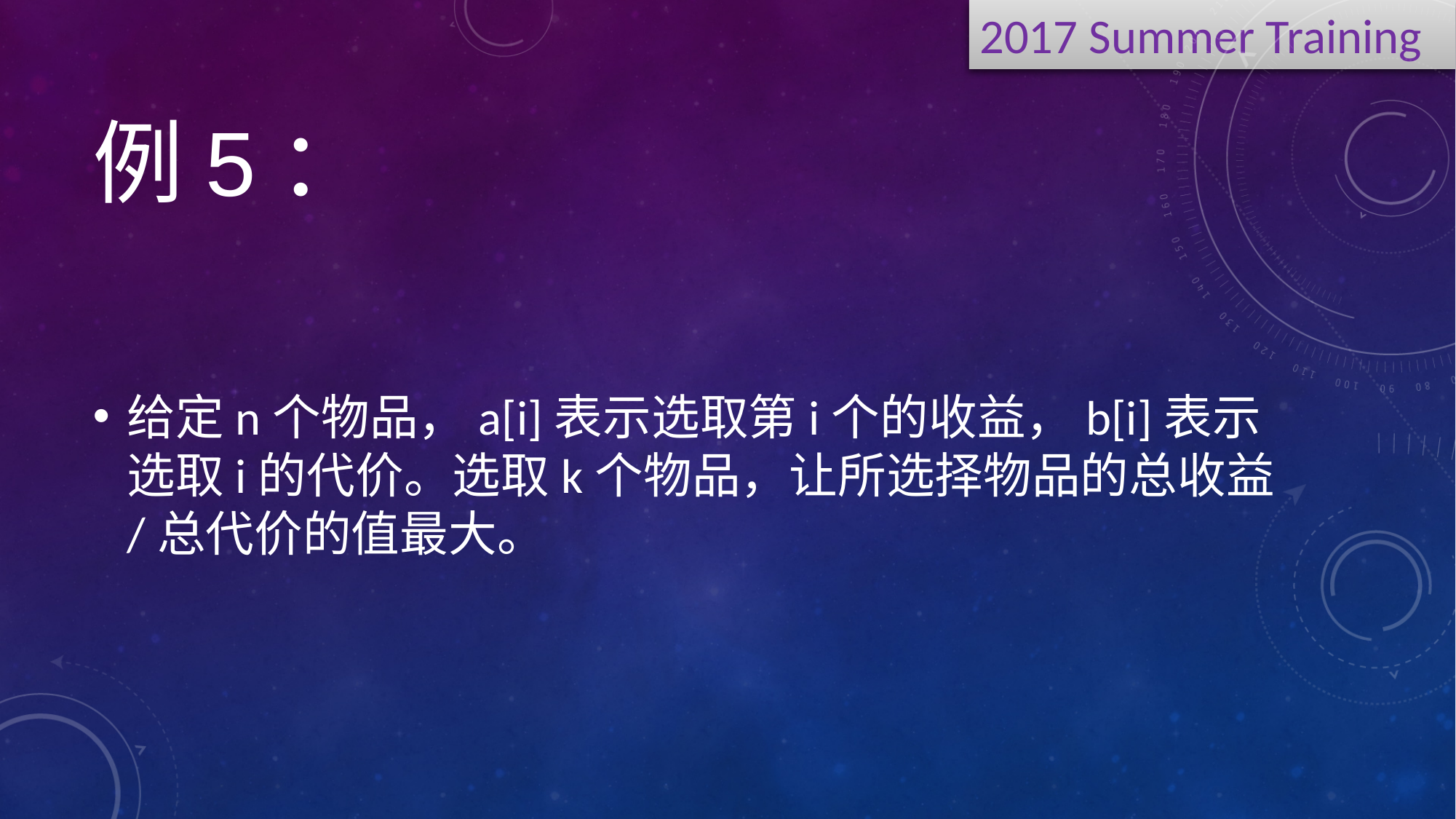

# 例5：
给定n个物品，a[i]表示选取第i个的收益，b[i]表示选取i的代价。选取k个物品，让所选择物品的总收益/总代价的值最大。